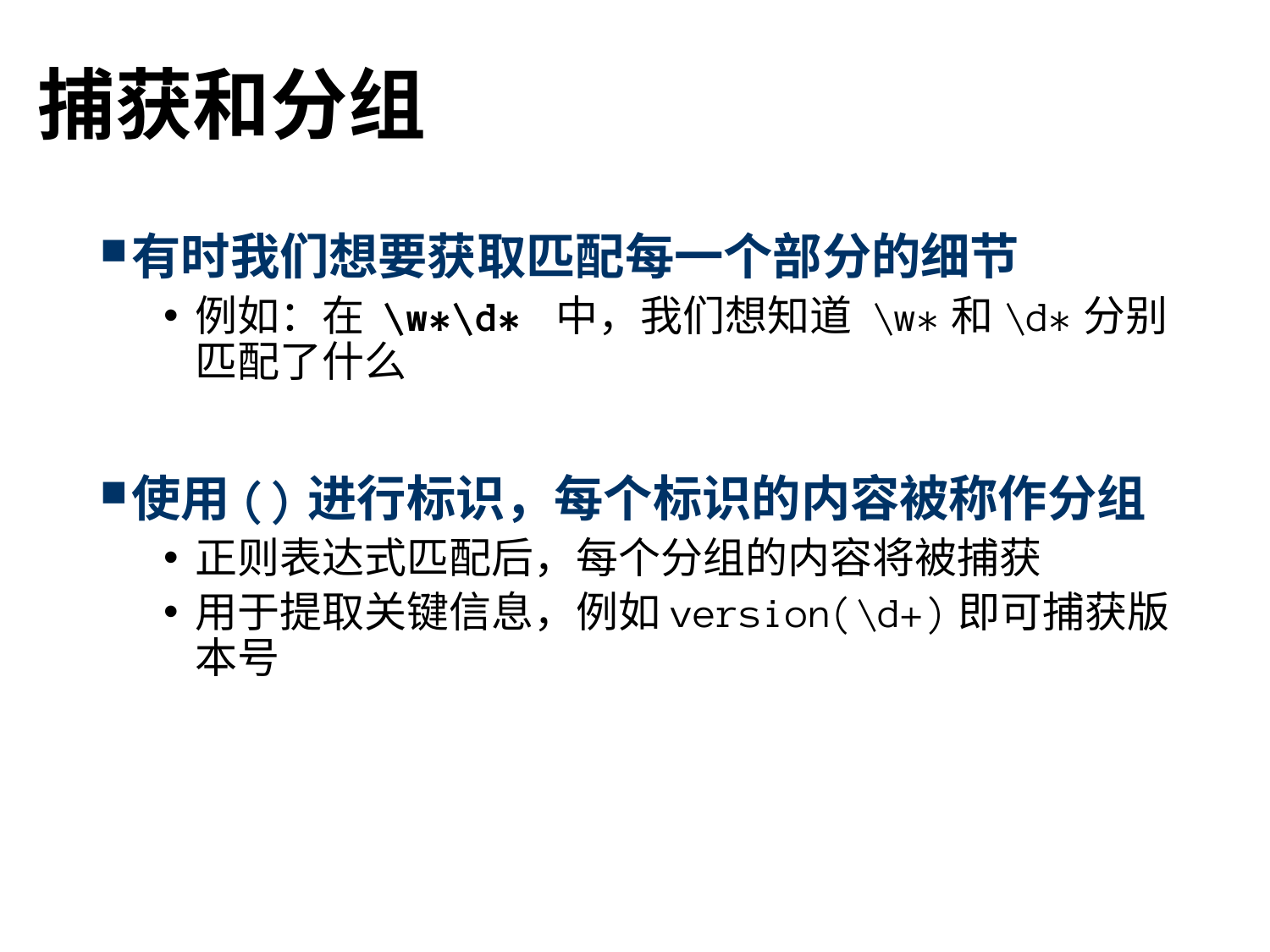

# 捕获和分组
有时我们想要获取匹配每一个部分的细节
例如：在 \w*\d* 中，我们想知道 \w*和\d*分别匹配了什么

使用()进行标识，每个标识的内容被称作分组
正则表达式匹配后，每个分组的内容将被捕获
用于提取关键信息，例如version(\d+)即可捕获版本号
48